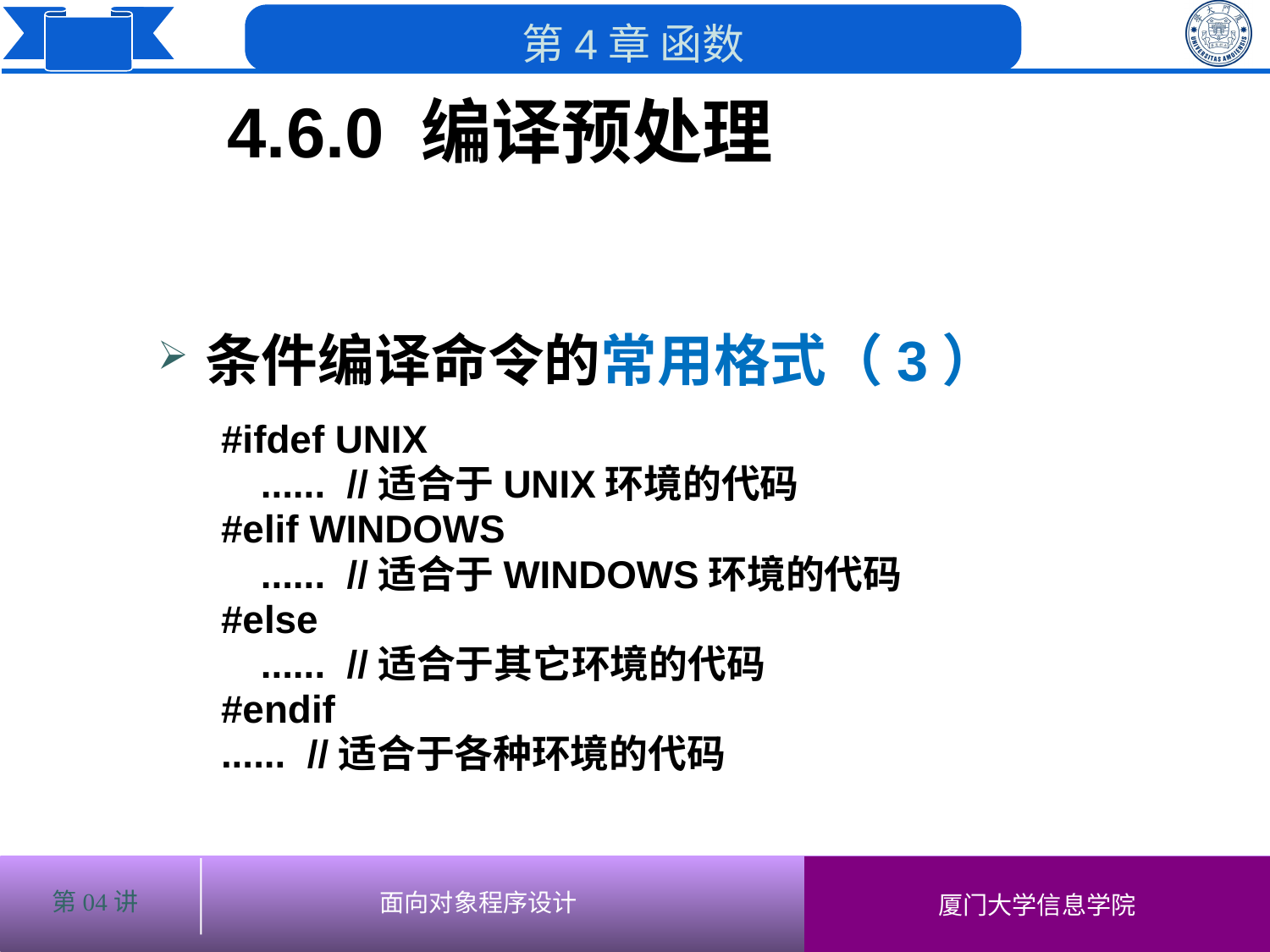

4.6.0 编译预处理
条件编译命令的常用格式（3）

#ifdef UNIX
	......  //适合于UNIX环境的代码
#elif WINDOWS
	......  //适合于WINDOWS环境的代码
#else
	......  //适合于其它环境的代码
#endif
......  //适合于各种环境的代码
60